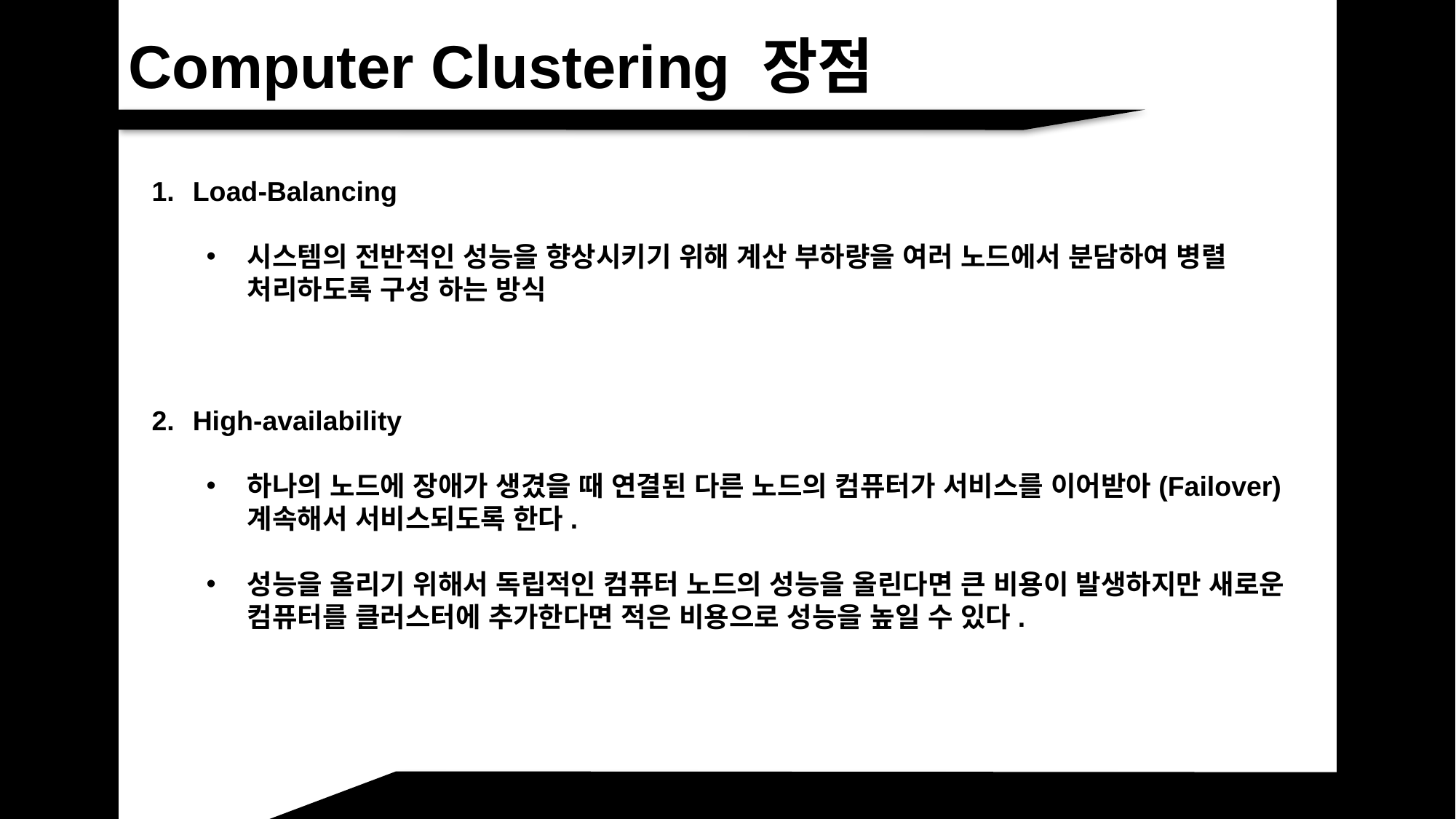

Computer Clustering 장점

Load-Balancing

시스템의 전반적인 성능을 향상시키기 위해 계산 부하량을 여러 노드에서 분담하여 병렬 처리하도록 구성 하는 방식

High-availability

하나의 노드에 장애가 생겼을 때 연결된 다른 노드의 컴퓨터가 서비스를 이어받아(Failover) 계속해서 서비스되도록 한다.

성능을 올리기 위해서 독립적인 컴퓨터 노드의 성능을 올린다면 큰 비용이 발생하지만 새로운 컴퓨터를 클러스터에 추가한다면 적은 비용으로 성능을 높일 수 있다.